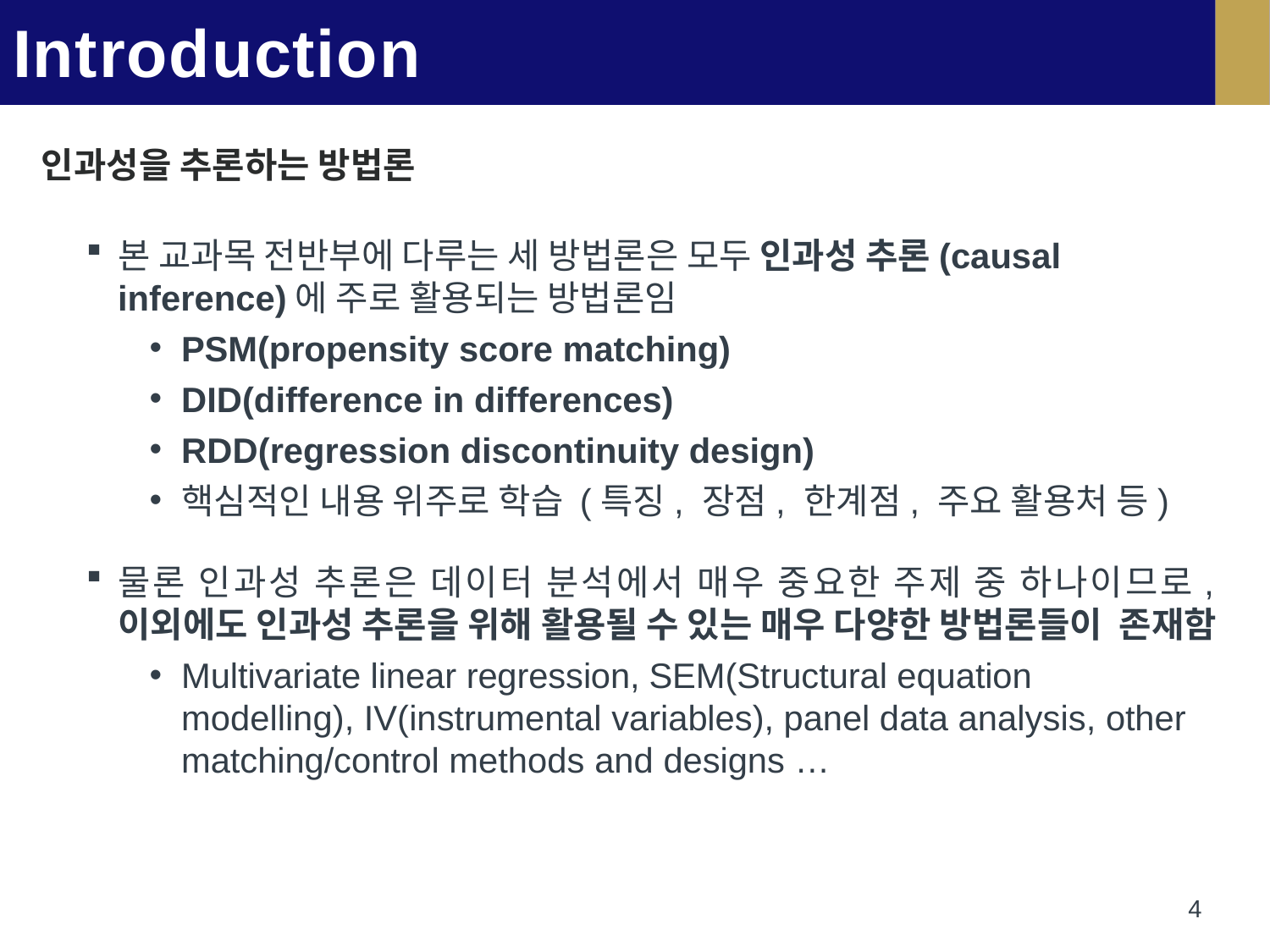

# Introduction
인과성을 추론하는 방법론

본 교과목 전반부에 다루는 세 방법론은 모두 인과성 추론(causal
inference)에 주로 활용되는 방법론임
PSM(propensity score matching)
DID(difference in differences)
RDD(regression discontinuity design)
핵심적인 내용 위주로 학습 (특징, 장점, 한계점, 주요 활용처 등)

물론 인과성 추론은 데이터 분석에서 매우 중요한 주제 중 하나이므로,  이외에도 인과성 추론을 위해 활용될 수 있는 매우 다양한 방법론들이  존재함
Multivariate linear regression, SEM(Structural equation  modelling), IV(instrumental variables), panel data analysis, other  matching/control methods and designs …
4